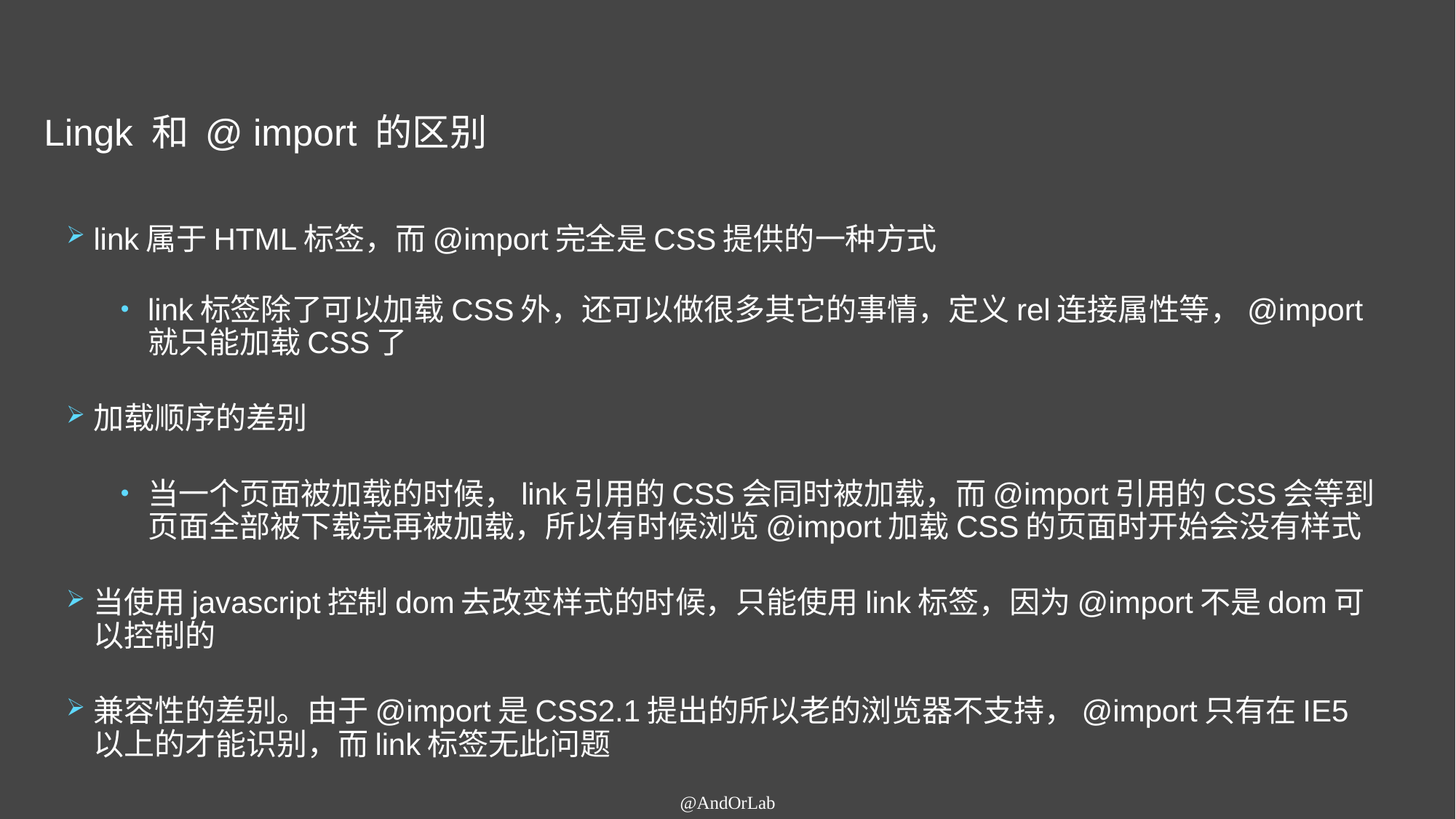

Lingk 和 @ import 的区别

link属于HTML标签，而@import完全是CSS提供的一种方式
link标签除了可以加载CSS外，还可以做很多其它的事情，定义rel连接属性等，@import就只能加载CSS了

加载顺序的差别

当一个页面被加载的时候，link引用的CSS会同时被加载，而@import引用的CSS会等到页面全部被下载完再被加载，所以有时候浏览@import加载CSS的页面时开始会没有样式

当使用javascript控制dom去改变样式的时候，只能使用link标签，因为@import不是dom可以控制的

兼容性的差别。由于@import是CSS2.1提出的所以老的浏览器不支持，@import只有在IE5以上的才能识别，而link标签无此问题

@AndOrLab